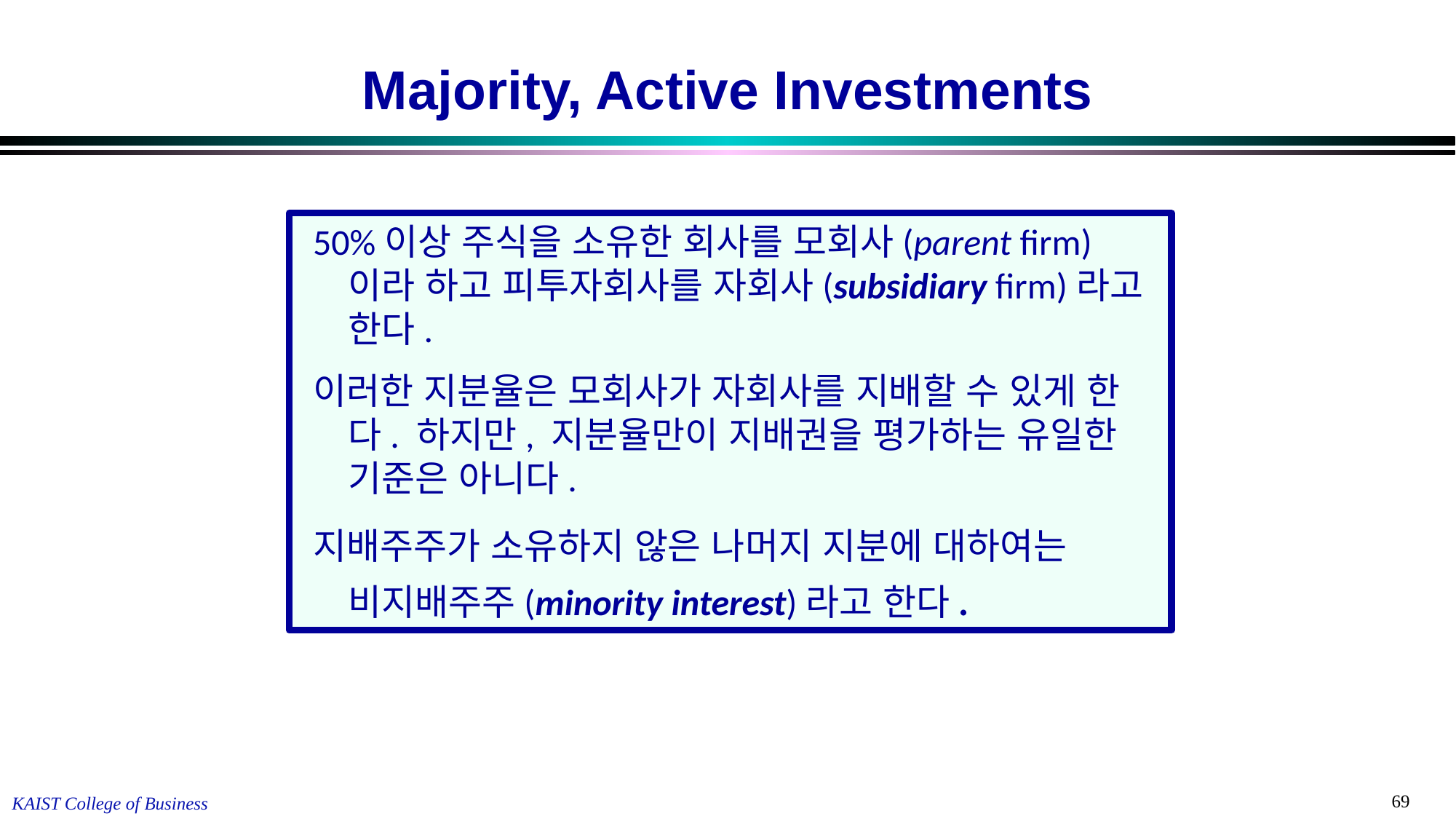

# Majority, Active Investments
50%이상 주식을 소유한 회사를 모회사(parent firm)이라 하고 피투자회사를 자회사(subsidiary firm)라고 한다.
이러한 지분율은 모회사가 자회사를 지배할 수 있게 한다. 하지만, 지분율만이 지배권을 평가하는 유일한 기준은 아니다.
지배주주가 소유하지 않은 나머지 지분에 대하여는 비지배주주(minority interest)라고 한다.